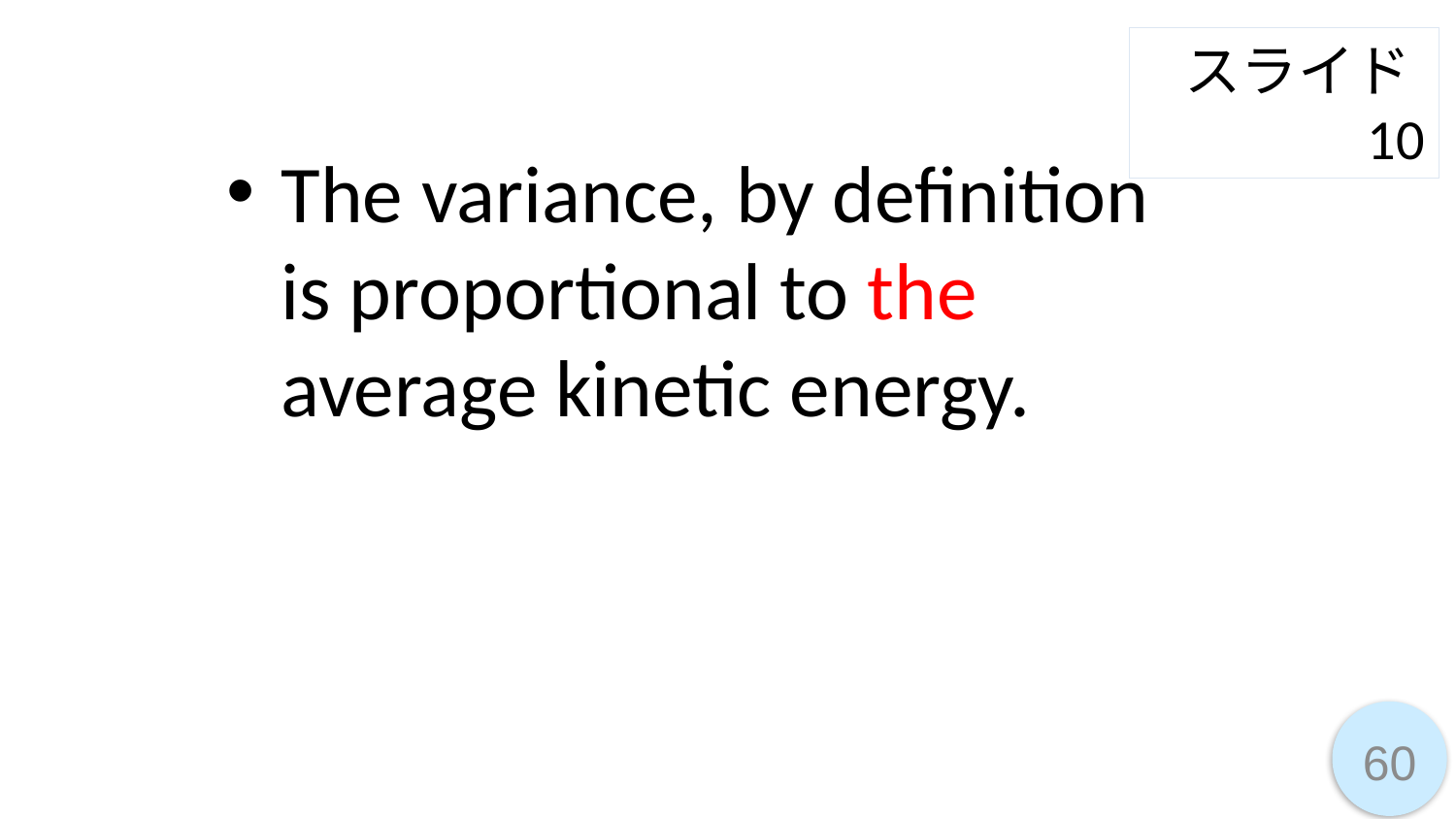

スライド10
The variance, by definition is proportional to the average kinetic energy.
60